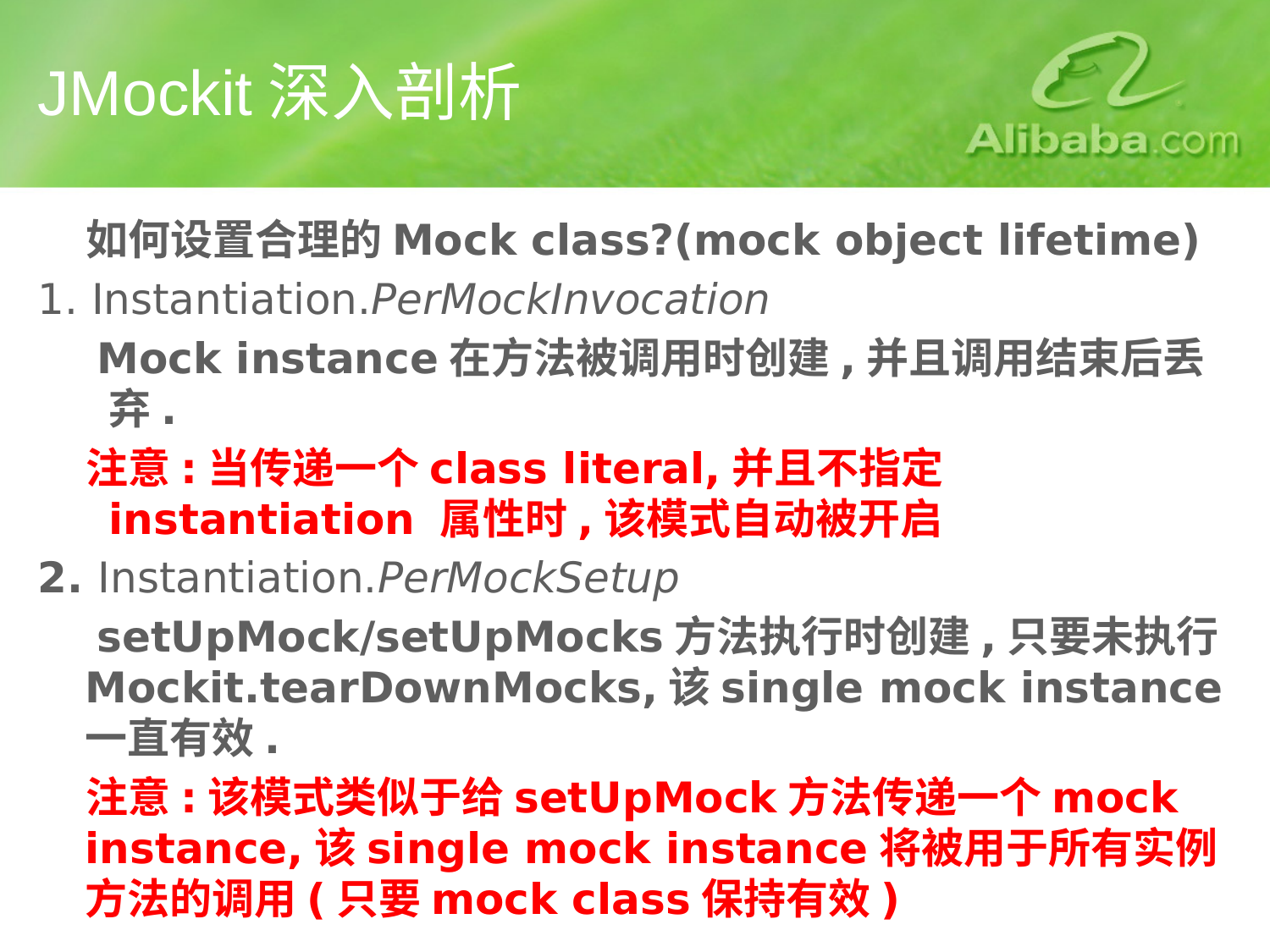

# JMockit深入剖析
    如何设置合理的Mock class?(mock object lifetime)
1. Instantiation.PerMockInvocation
    Mock instance在方法被调用时创建,并且调用结束后丢弃.
    注意:当传递一个class literal,并且不指定instantiation 属性时,该模式自动被开启
2. Instantiation.PerMockSetup
    setUpMock/setUpMocks方法执行时创建,只要未执行Mockit.tearDownMocks,该single mock instance一直有效.
    注意:该模式类似于给setUpMock方法传递一个mock instance,该single mock instance将被用于所有实例方法的调用(只要mock class保持有效)